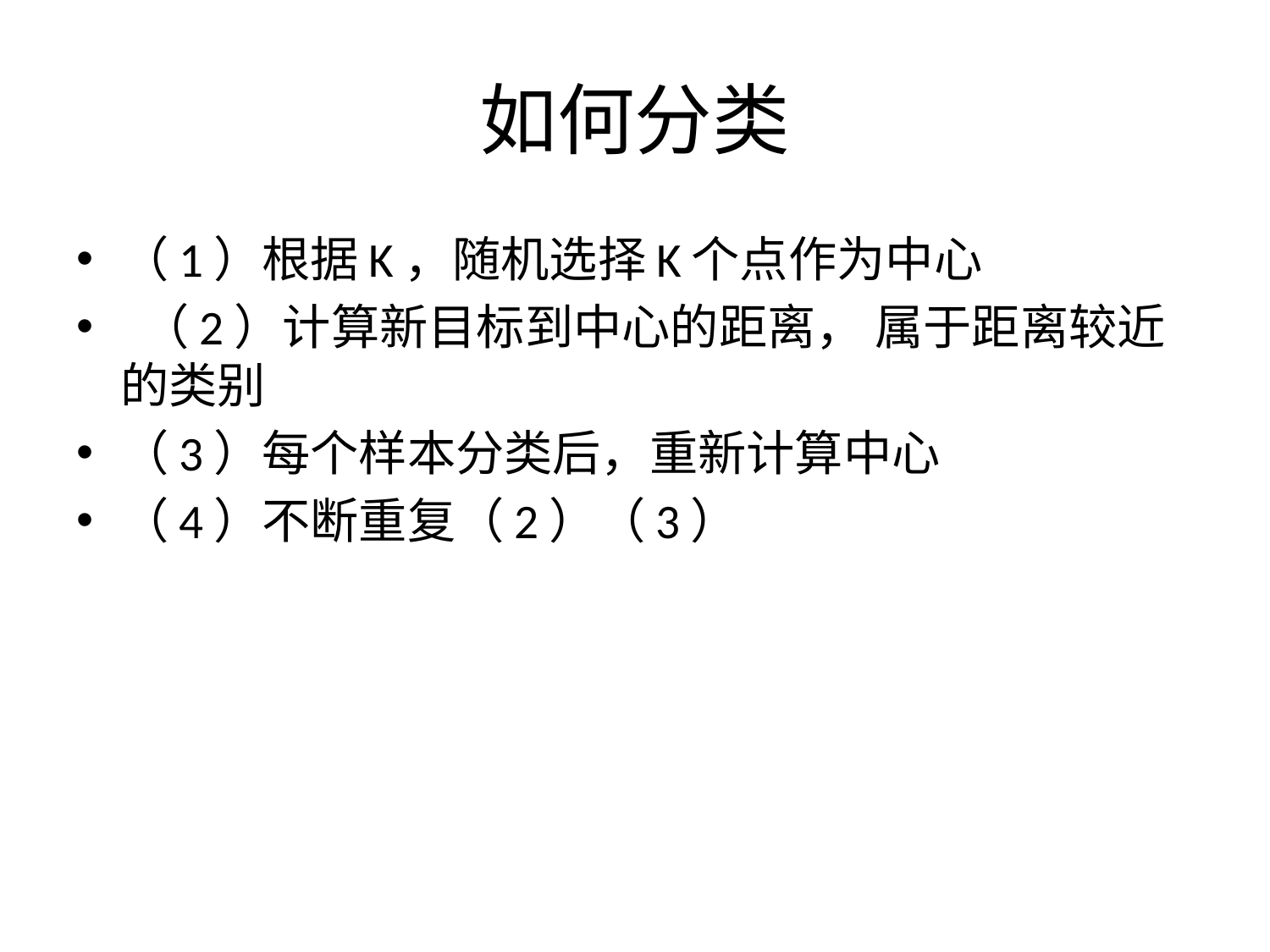

# 如何分类
（1）根据K，随机选择K个点作为中心
 （2）计算新目标到中心的距离， 属于距离较近的类别
（3）每个样本分类后，重新计算中心
（4）不断重复（2）（3）